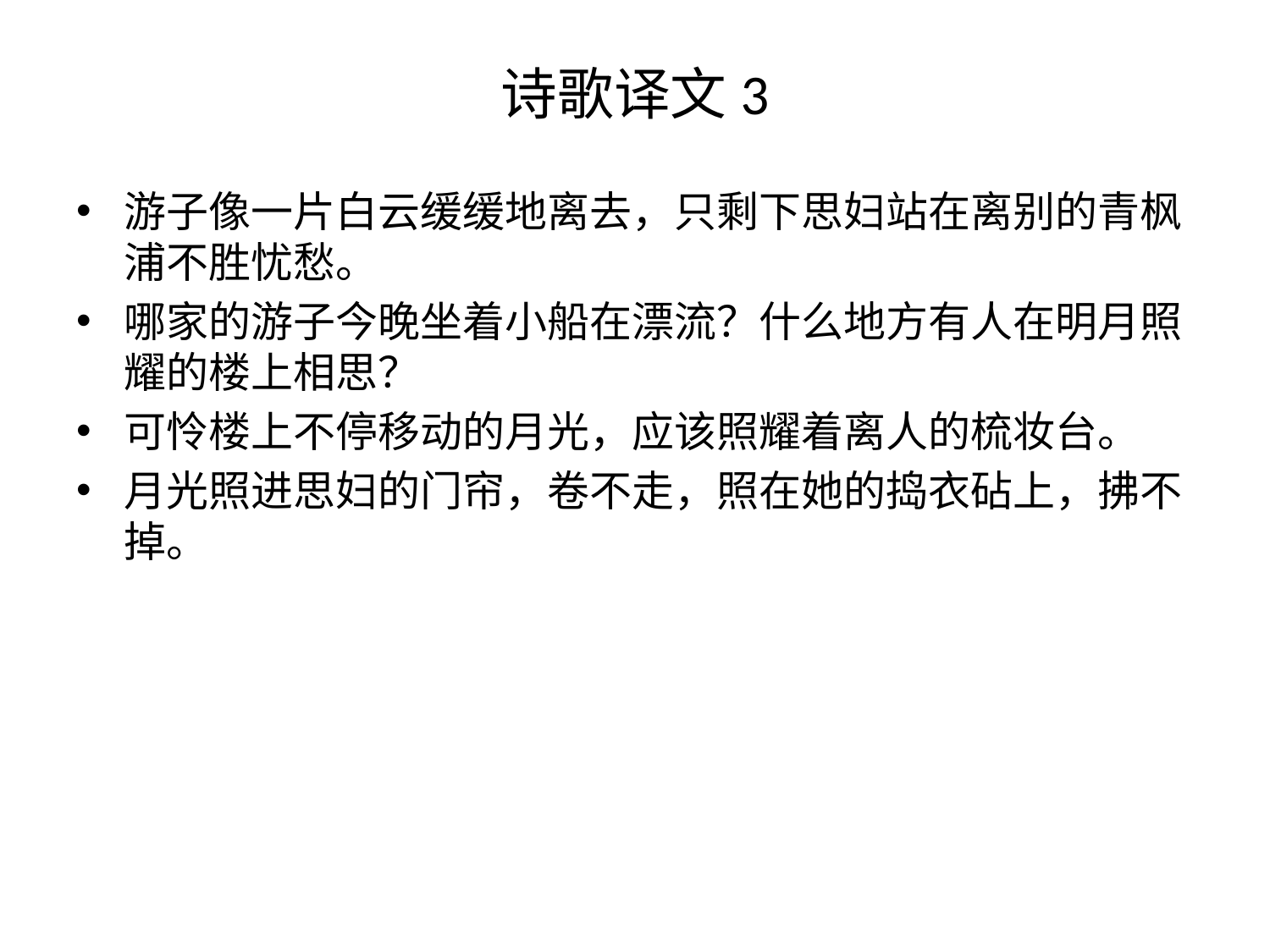

# 诗歌译文3
游子像一片白云缓缓地离去，只剩下思妇站在离别的青枫浦不胜忧愁。
哪家的游子今晚坐着小船在漂流？什么地方有人在明月照耀的楼上相思？
可怜楼上不停移动的月光，应该照耀着离人的梳妆台。
月光照进思妇的门帘，卷不走，照在她的捣衣砧上，拂不掉。